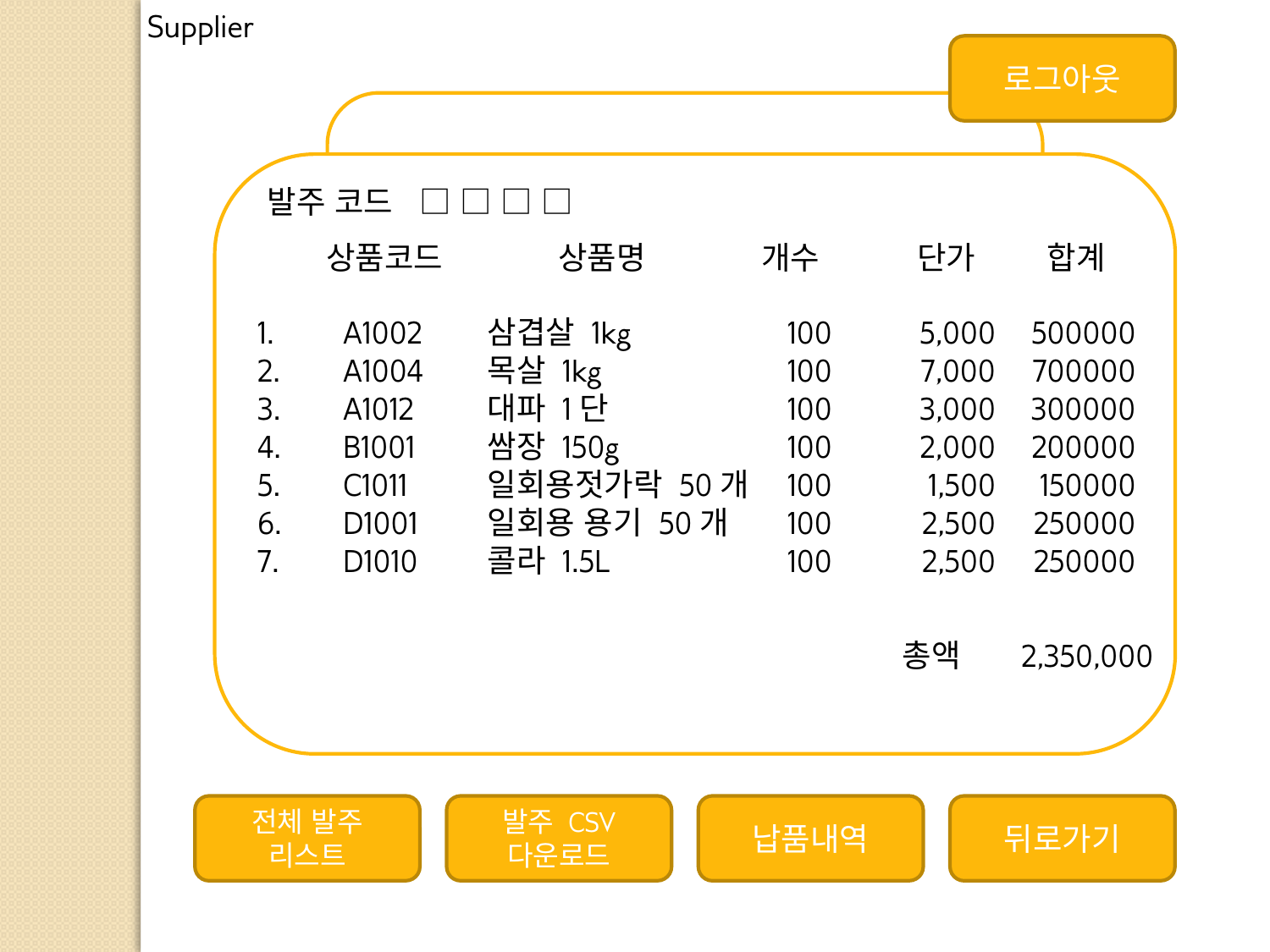

Supplier
로그아웃
발주 내역이 CSV파일로 다운로드 되었습니다.

        상품코드             상품명             개수           단가        합계
발주 코드   □ □ □ □
    A1002
    A1004
    A1012
    B1001
    C1011
    D1001
    D1010
삼겹살 1kg
목살 1kg
대파 1단
쌈장 150g
일회용젓가락 50개
일회용 용기 50개
콜라 1.5L
100
100
100
100
100
100
100
5,000
7,000
3,000
2,000
1,500
2,500
2,500

500000
700000
300000
200000
150000
250000
250000
       총액      2,350,000
- 1 -
전체 발주
리스트
발주 CSV
다운로드
납품내역
뒤로가기